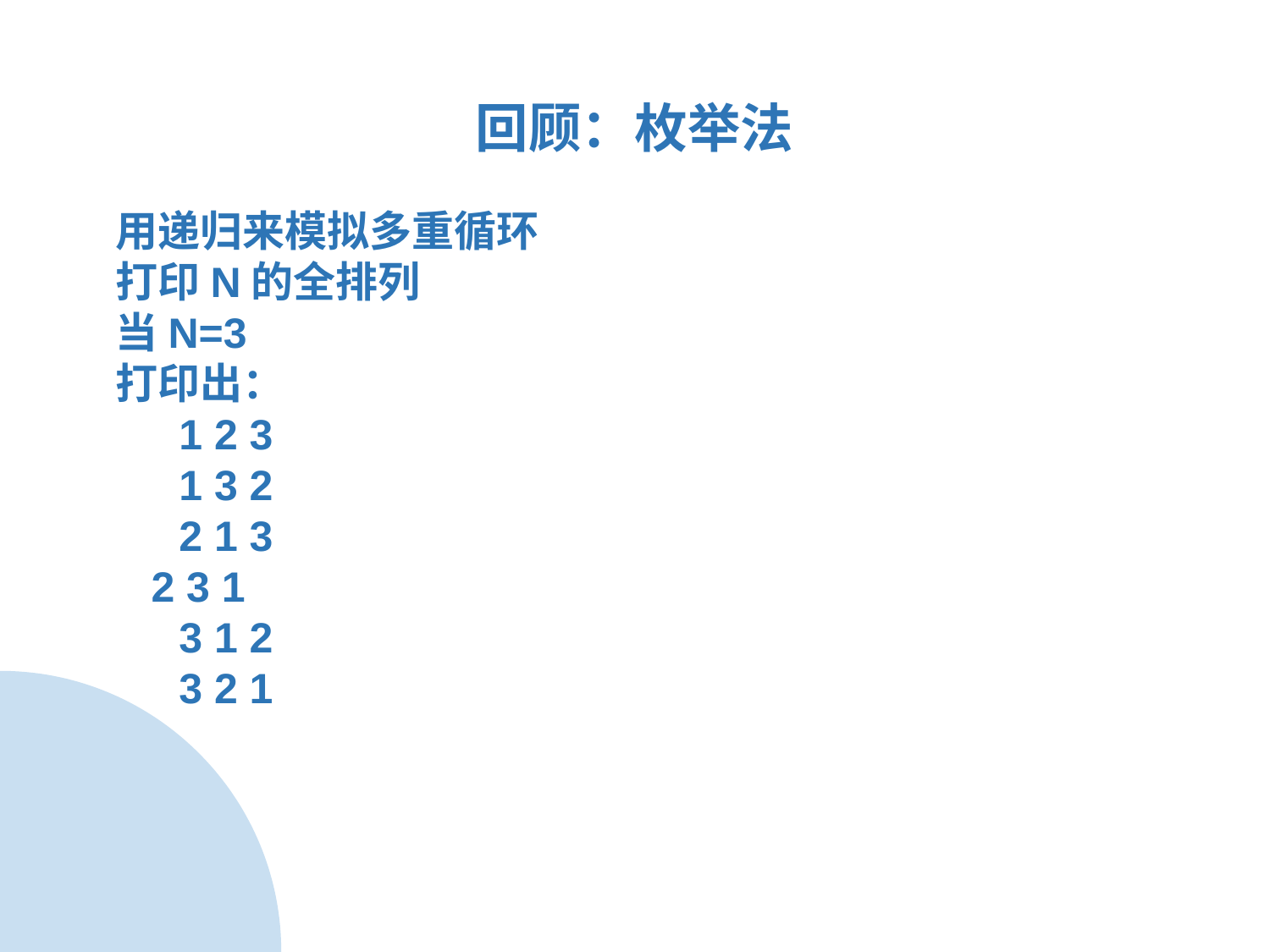

# 回顾：枚举法
用递归来模拟多重循环
打印N的全排列
当N=3
打印出：
1 2 3
1 3 2
2 1 3
   2 3 1
3 1 2
3 2 1